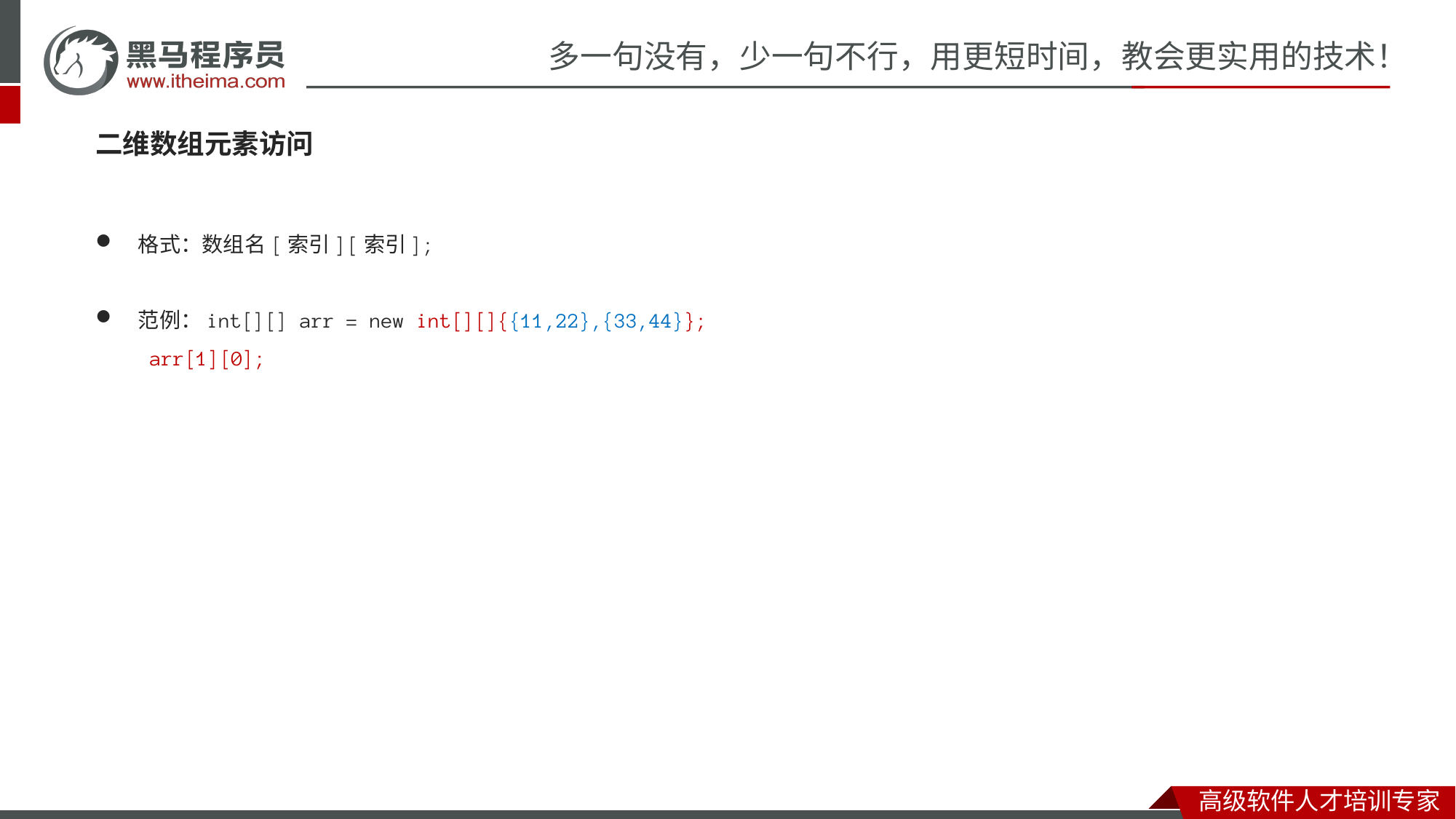

#
二维数组元素访问
格式：数组名[索引][索引];
范例：int[][] arr = new int[][]{{11,22},{33,44}};
arr[1][0];